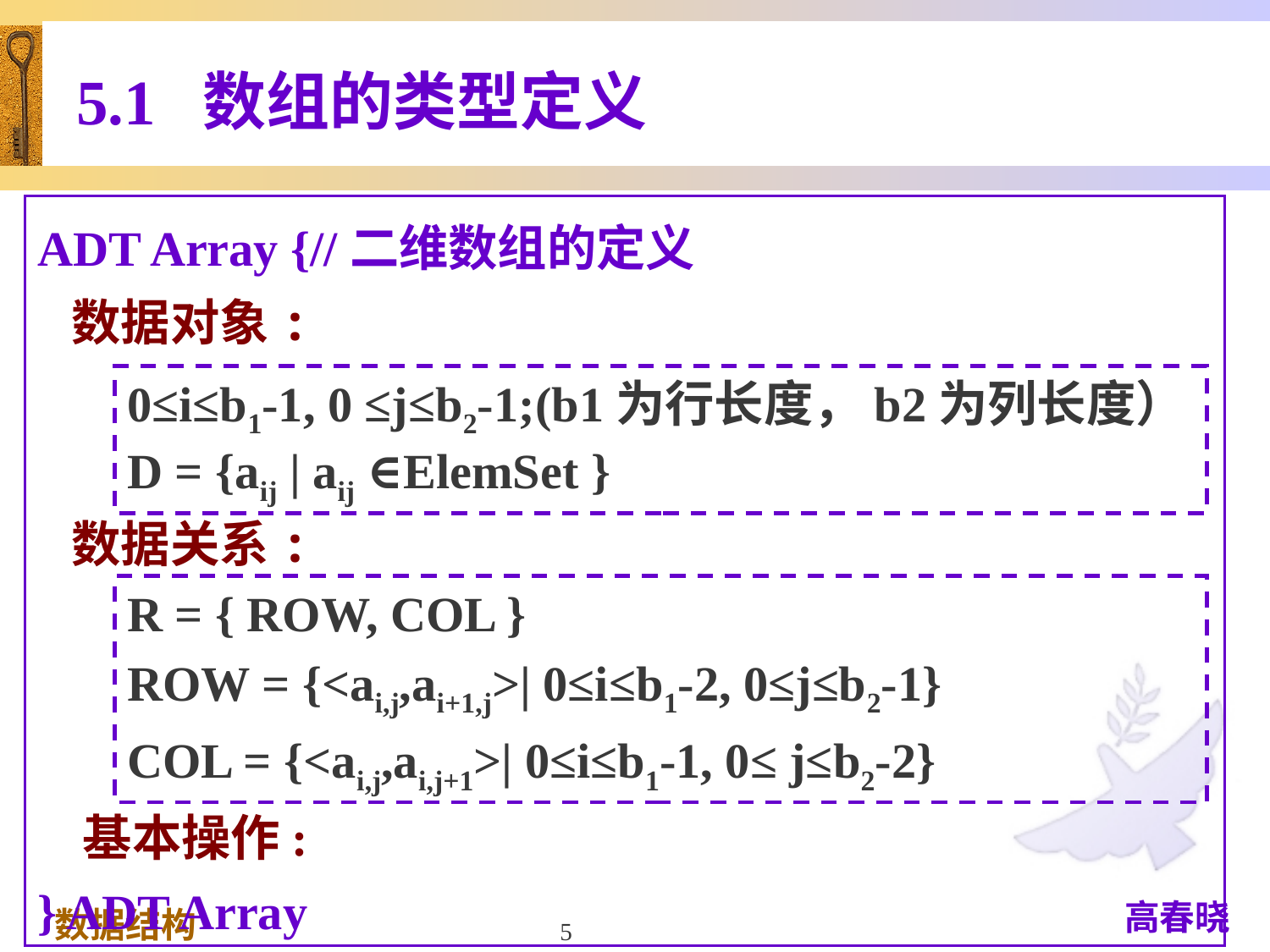

# 5.1  数组的类型定义
ADT Array {//二维数组的定义
  数据对象:

  数据关系:

   基本操作:
} ADT Array
0≤i≤b1-1, 0 ≤j≤b2-1;(b1为行长度，b2为列长度）
D = {aij | aij ∈ElemSet }
R = { ROW, COL }
ROW = {<ai,j,ai+1,j>| 0≤i≤b1-2, 0≤j≤b2-1}
COL = {<ai,j,ai,j+1>| 0≤i≤b1-1, 0≤ j≤b2-2}
5